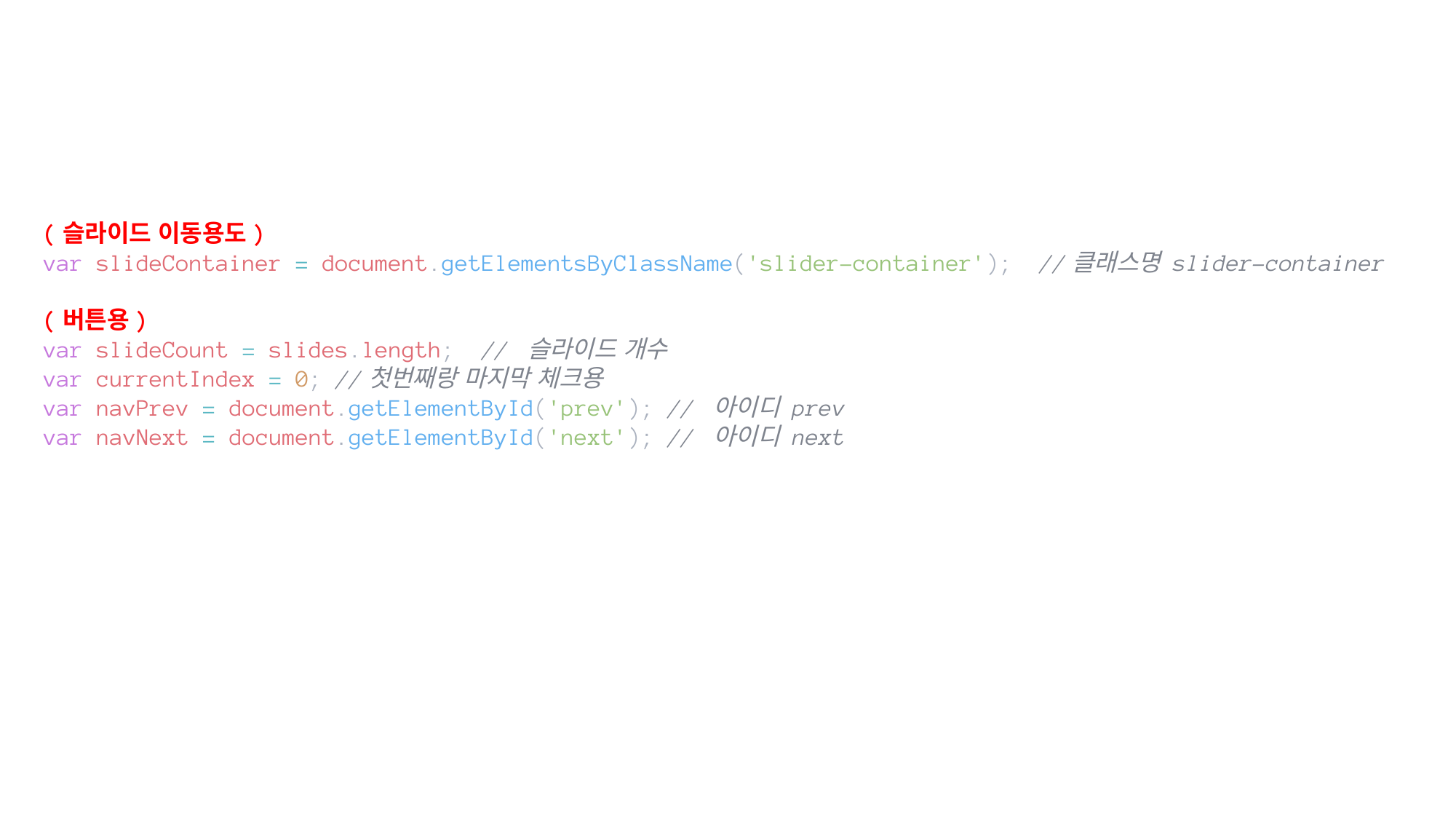

(슬라이드 이동용도)
var slideContainer = document.getElementsByClassName('slider-container');  //클래스명 slider-container

(버튼용)
var slideCount = slides.length;  // 슬라이드 개수
var currentIndex = 0; //첫번째랑 마지막 체크용
var navPrev = document.getElementById('prev'); // 아이디 prev
var navNext = document.getElementById('next'); // 아이디 next